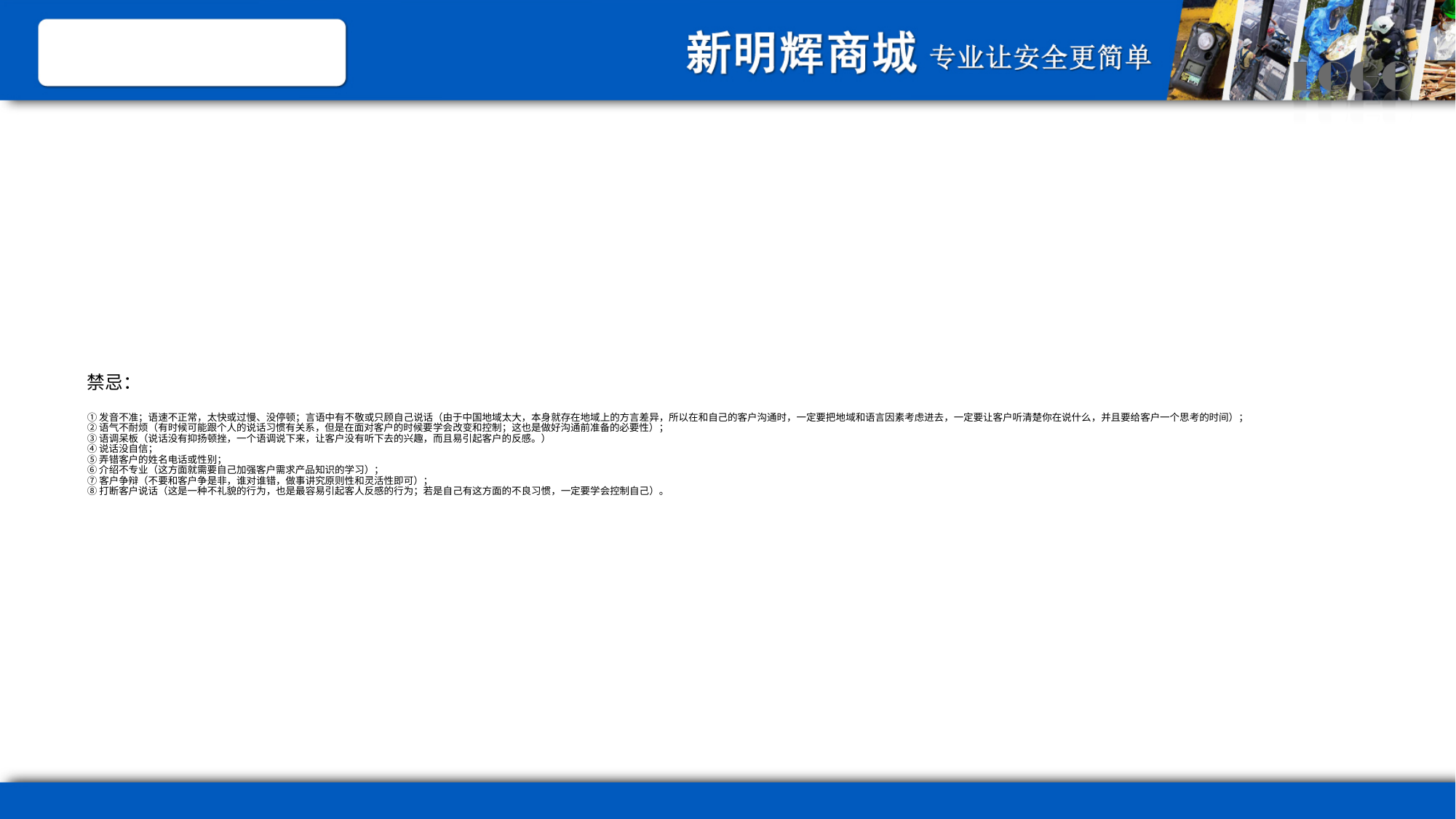

行业e
# 禁忌： ① 发音不准；语速不正常，太快或过慢、没停顿；言语中有不敬或只顾自己说话（由于中国地域太大，本身就存在地域上的方言差异，所以在和自己的客户沟通时，一定要把地域和语言因素考虑进去，一定要让客户听清楚你在说什么，并且要给客户一个思考的时间）； ② 语气不耐烦（有时候可能跟个人的说话习惯有关系，但是在面对客户的时候要学会改变和控制；这也是做好沟通前准备的必要性）； ③ 语调呆板（说话没有抑扬顿挫，一个语调说下来，让客户没有听下去的兴趣，而且易引起客户的反感。） ④ 说话没自信； ⑤ 弄错客户的姓名电话或性别； ⑥ 介绍不专业（这方面就需要自己加强客户需求产品知识的学习）； ⑦ 客户争辩（不要和客户争是非，谁对谁错，做事讲究原则性和灵活性即可）； ⑧ 打断客户说话（这是一种不礼貌的行为，也是最容易引起客人反感的行为；若是自己有这方面的不良习惯，一定要学会控制自己）。